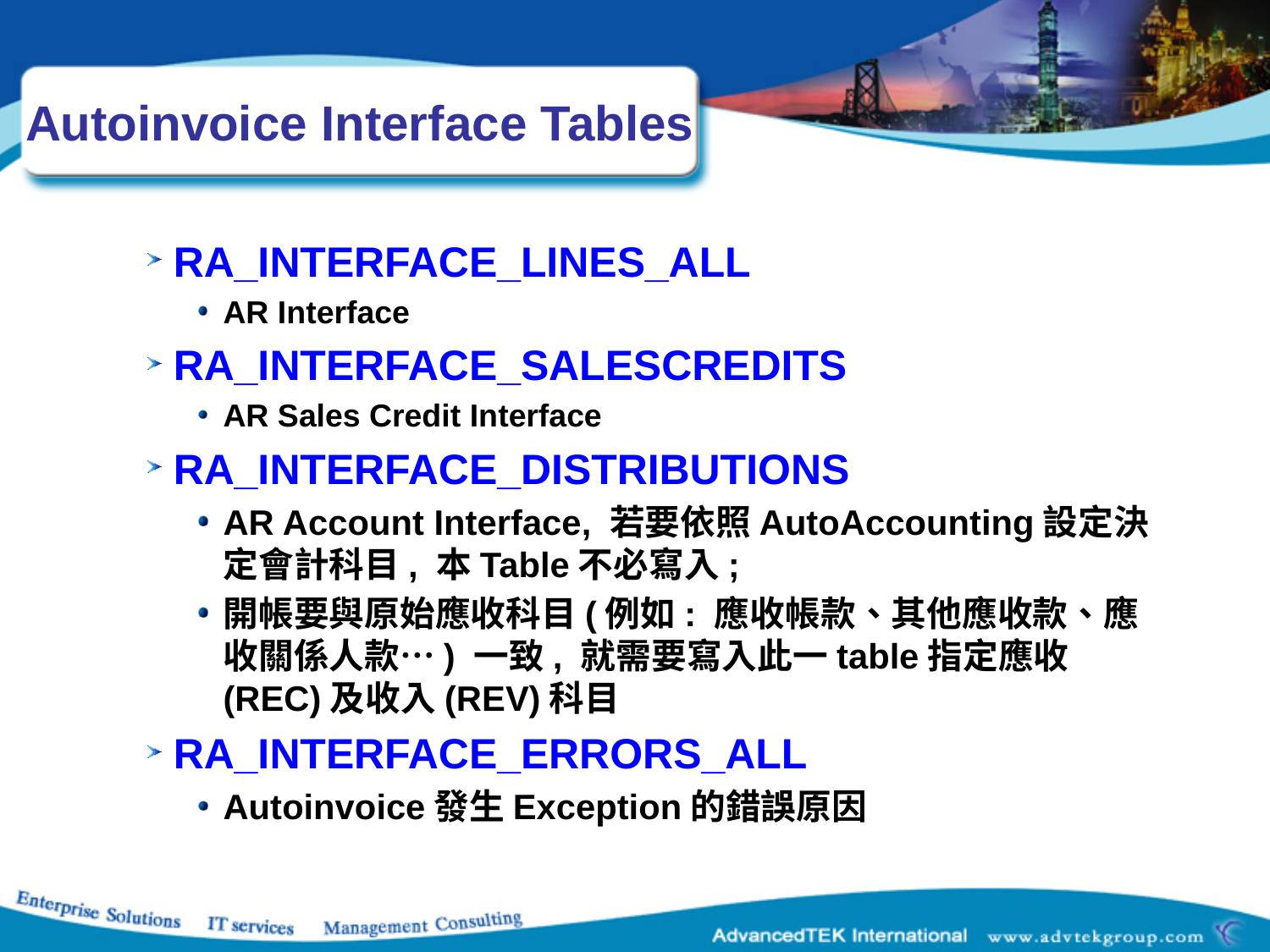

# Autoinvoice Interface Tables
RA_INTERFACE_LINES_ALL
AR Interface
RA_INTERFACE_SALESCREDITS
AR Sales Credit Interface
RA_INTERFACE_DISTRIBUTIONS
AR Account Interface, 若要依照AutoAccounting設定決定會計科目, 本Table不必寫入;
開帳要與原始應收科目(例如: 應收帳款、其他應收款、應收關係人款…) 一致, 就需要寫入此一table指定應收(REC)及收入(REV)科目
RA_INTERFACE_ERRORS_ALL
Autoinvoice發生Exception的錯誤原因